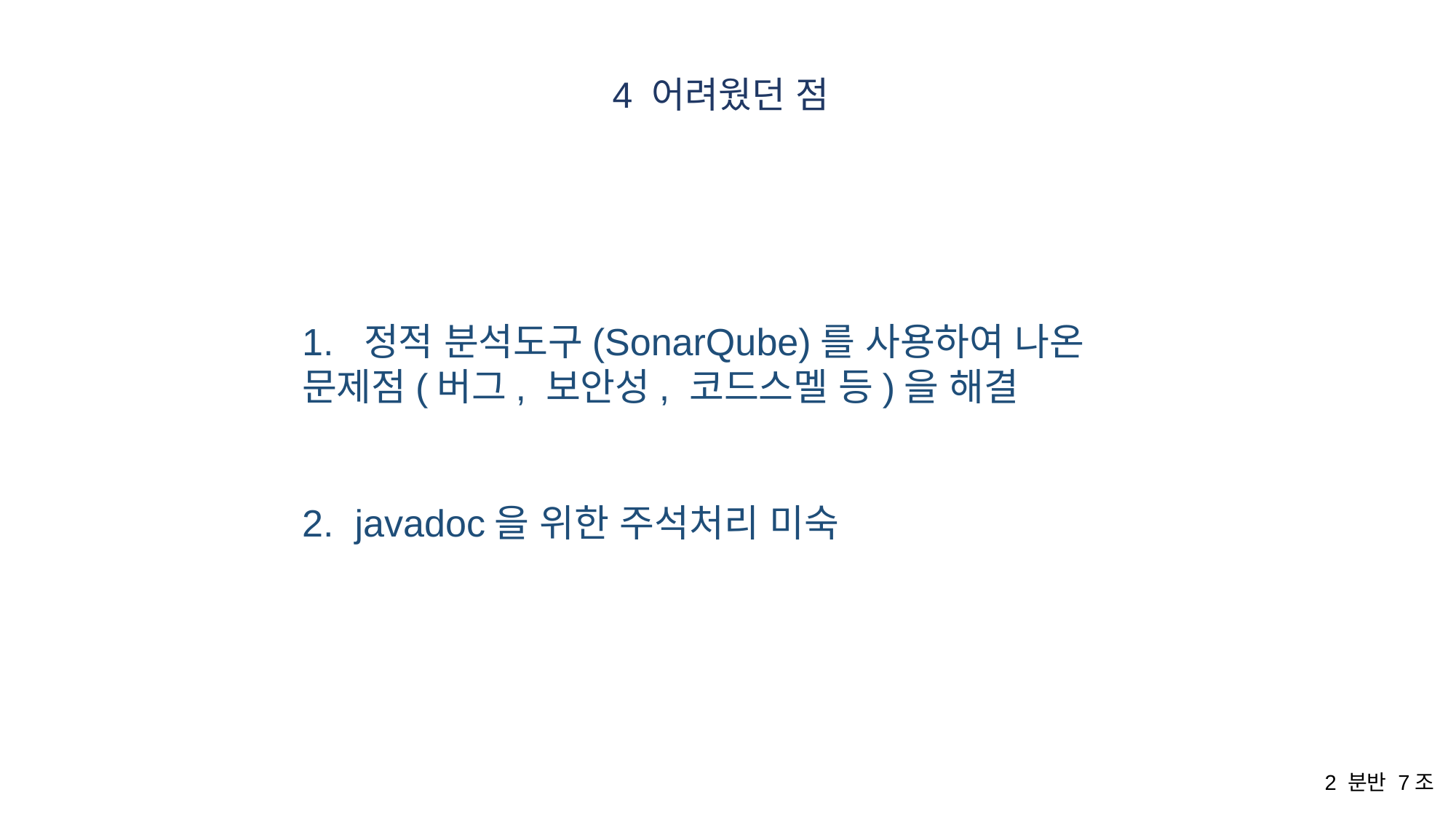

4 어려웠던 점
1.  정적 분석도구(SonarQube)를 사용하여 나온 문제점(버그, 보안성, 코드스멜 등)을 해결

2.  javadoc을 위한 주석처리 미숙
2 분반 7조